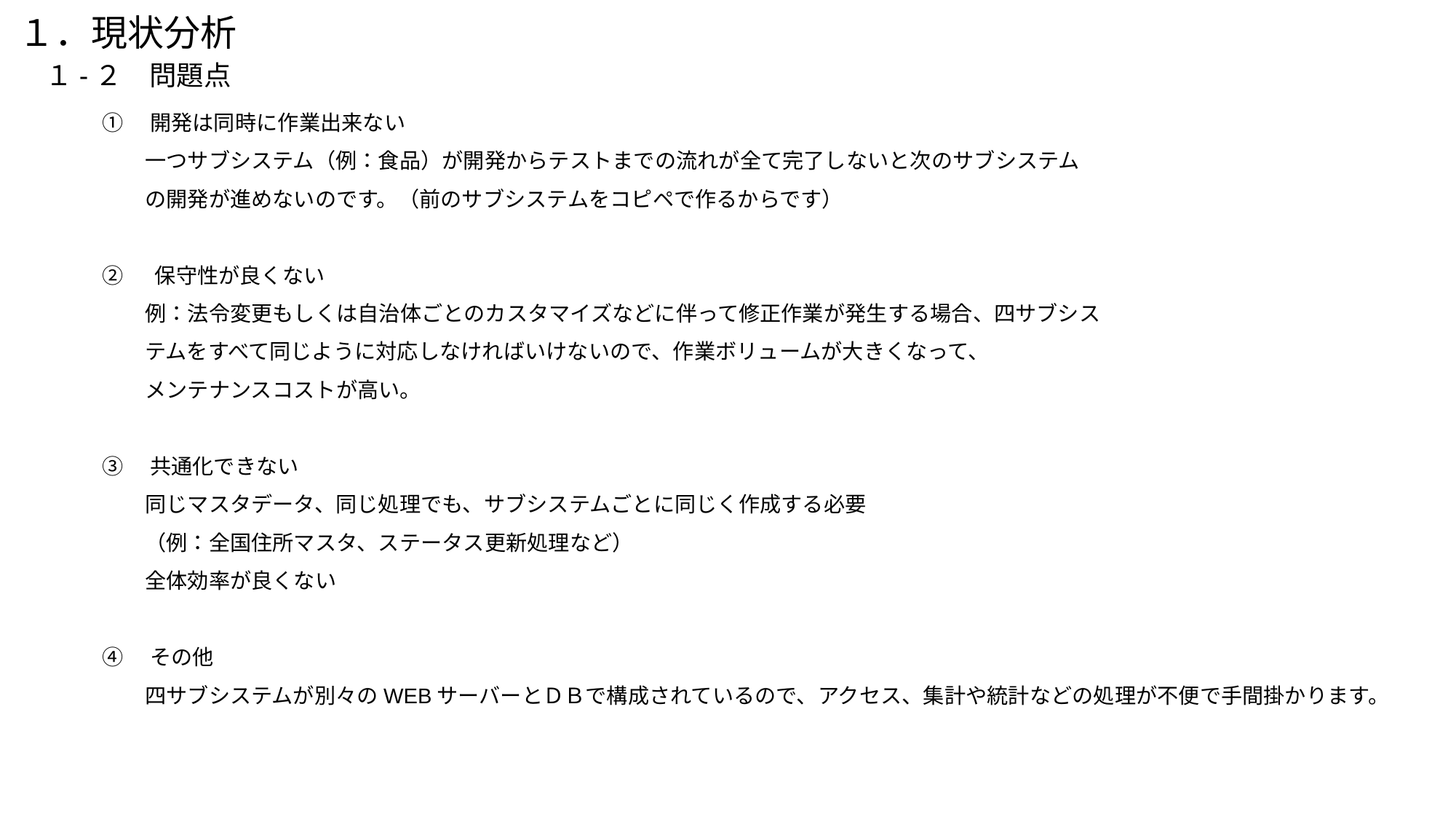

１．現状分析
１-２　問題点
①　開発は同時に作業出来ない
　　一つサブシステム（例：食品）が開発からテストまでの流れが全て完了しないと次のサブシステム
　　の開発が進めないのです。（前のサブシステムをコピペで作るからです）

② 　保守性が良くない
　　例：法令変更もしくは自治体ごとのカスタマイズなどに伴って修正作業が発生する場合、四サブシス
　　テムをすべて同じように対応しなければいけないので、作業ボリュームが大きくなって、
　　メンテナンスコストが高い。

③　共通化できない
　　同じマスタデータ、同じ処理でも、サブシステムごとに同じく作成する必要
　　（例：全国住所マスタ、ステータス更新処理など）
　　全体効率が良くない

④　その他
　　四サブシステムが別々のWEBサーバーとＤＢで構成されているので、アクセス、集計や統計などの処理が不便で手間掛かります。